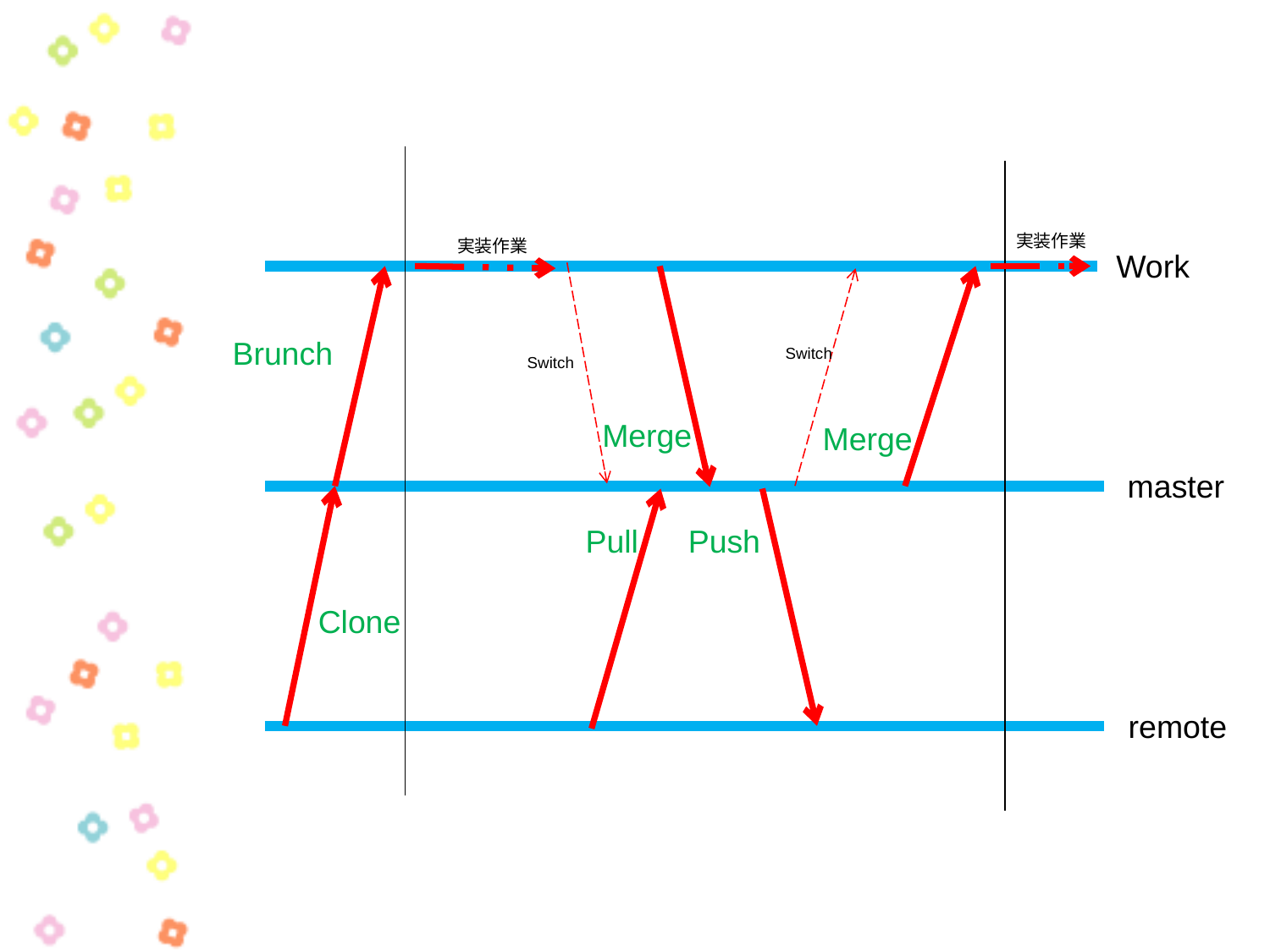

実装作業
実装作業
Work
Brunch
Switch
Switch
Merge
Merge
master
Push
Pull
Clone
remote